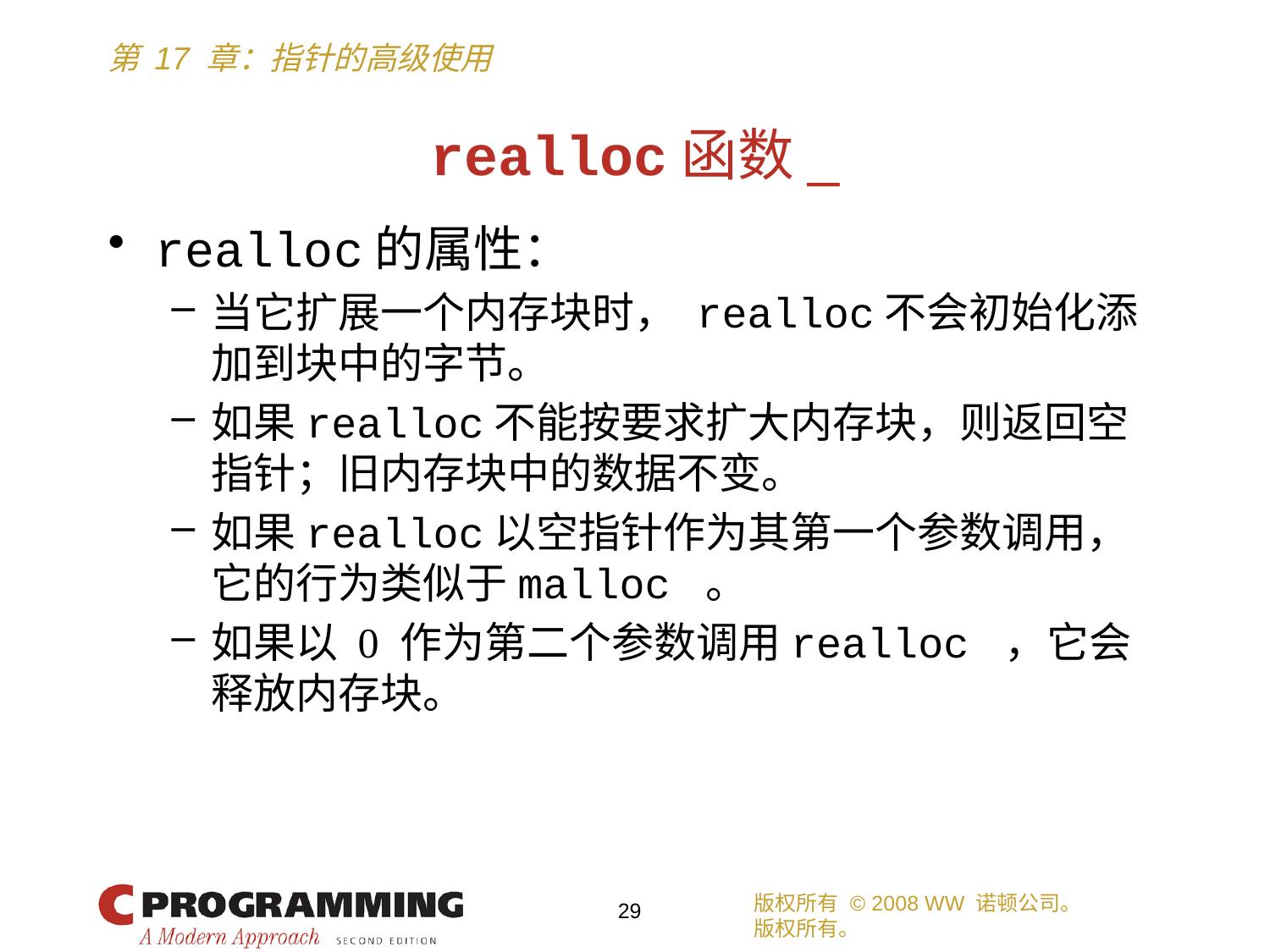

# realloc函数_
realloc的属性：
当它扩展一个内存块时， realloc不会初始化添加到块中的字节。
如果realloc不能按要求扩大内存块，则返回空指针；旧内存块中的数据不变。
如果realloc以空指针作为其第一个参数调用，它的行为类似于malloc 。
如果以 0 作为第二个参数调用realloc ，它会释放内存块。
版权所有 © 2008 WW 诺顿公司。
版权所有。
29